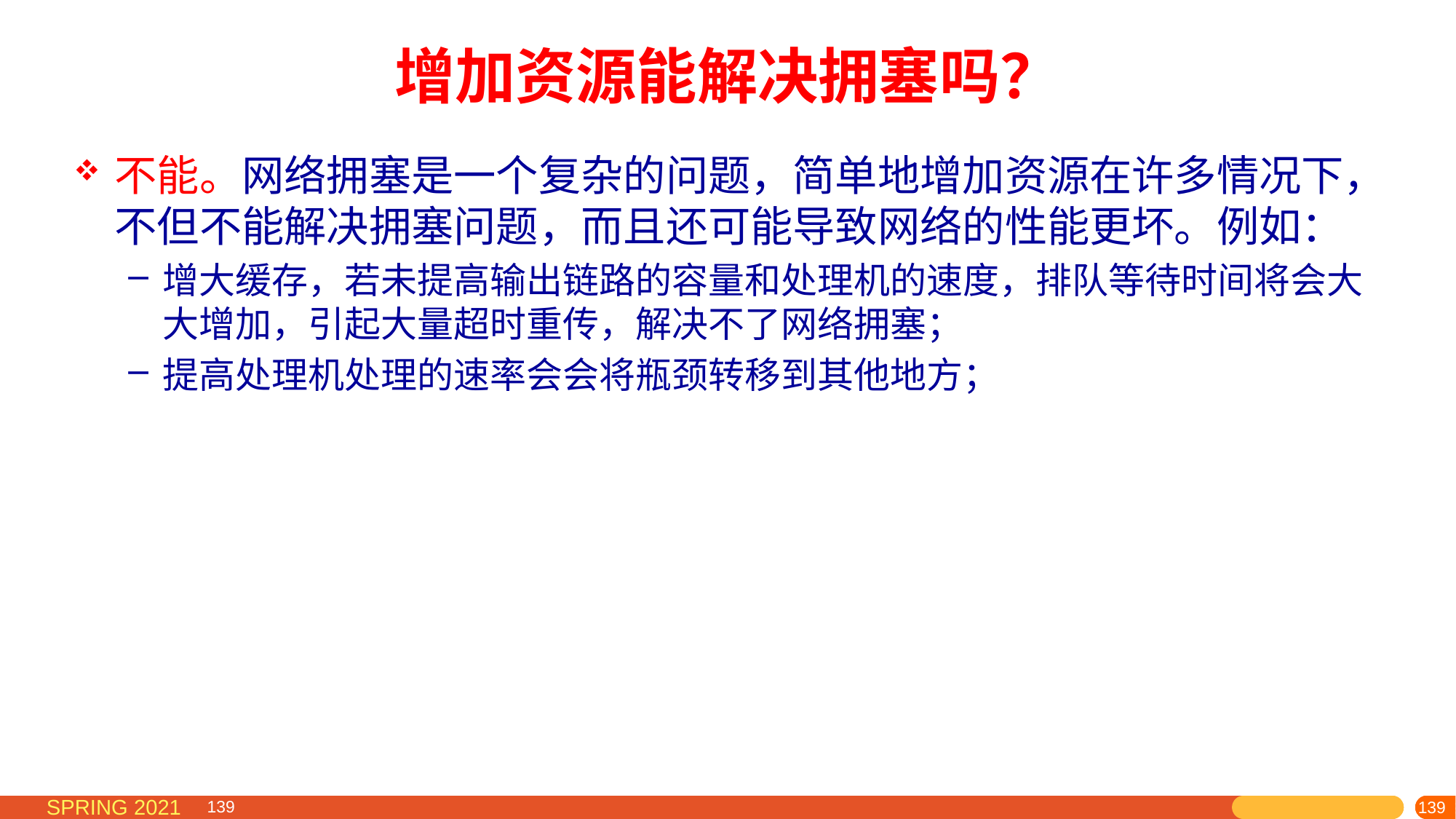

# 增加资源能解决拥塞吗？
不能。网络拥塞是一个复杂的问题，简单地增加资源在许多情况下，不但不能解决拥塞问题，而且还可能导致网络的性能更坏。例如：
增大缓存，若未提高输出链路的容量和处理机的速度，排队等待时间将会大大增加，引起大量超时重传，解决不了网络拥塞；
提高处理机处理的速率会会将瓶颈转移到其他地方；